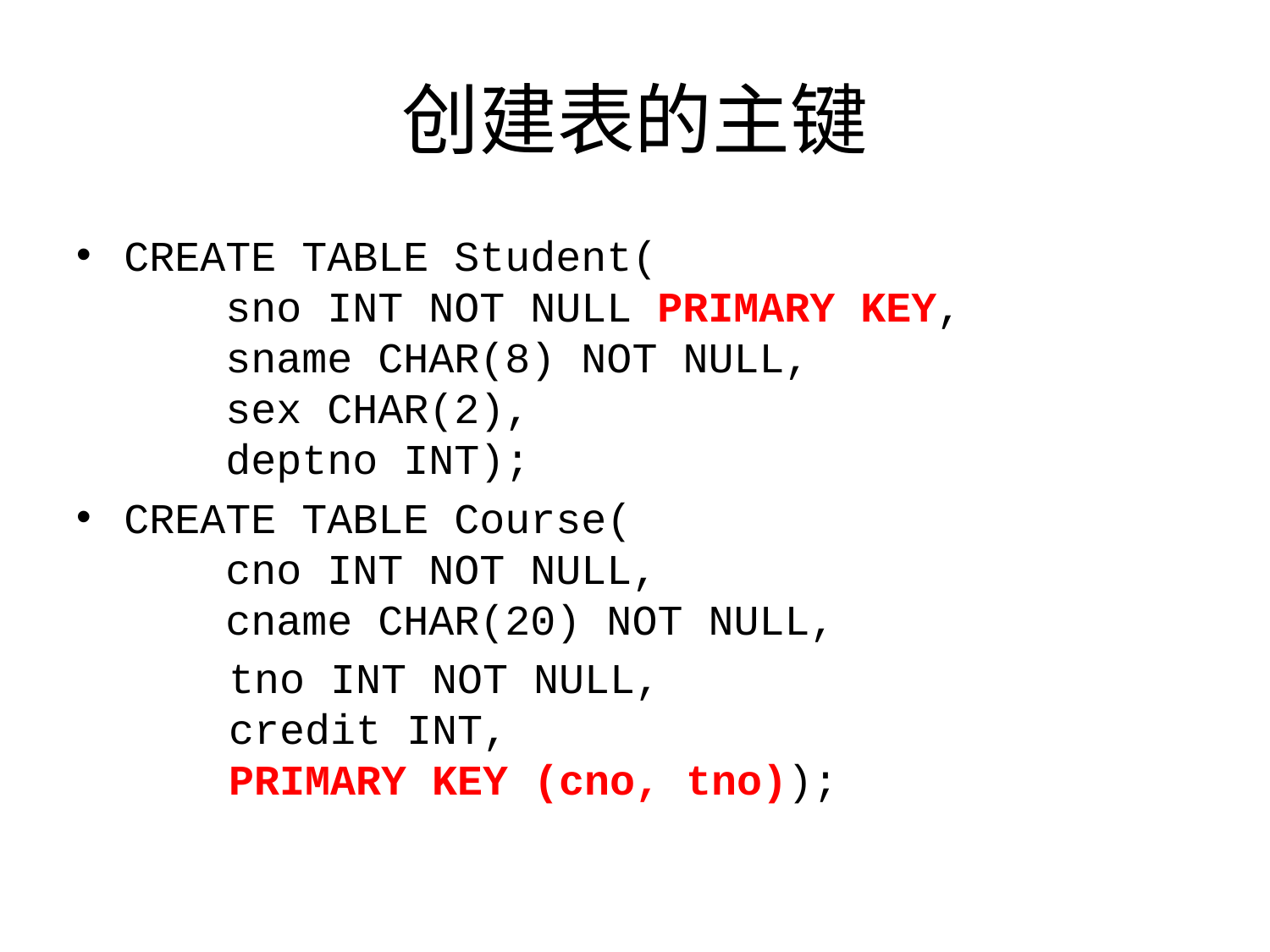

# 创建表的主键
CREATE TABLE Student(
    sno INT NOT NULL PRIMARY KEY,
    sname CHAR(8) NOT NULL,
    sex CHAR(2),
    deptno INT);
CREATE TABLE Course(
    cno INT NOT NULL,
    cname CHAR(20) NOT NULL,
      tno INT NOT NULL,
      credit INT,
      PRIMARY KEY (cno, tno));